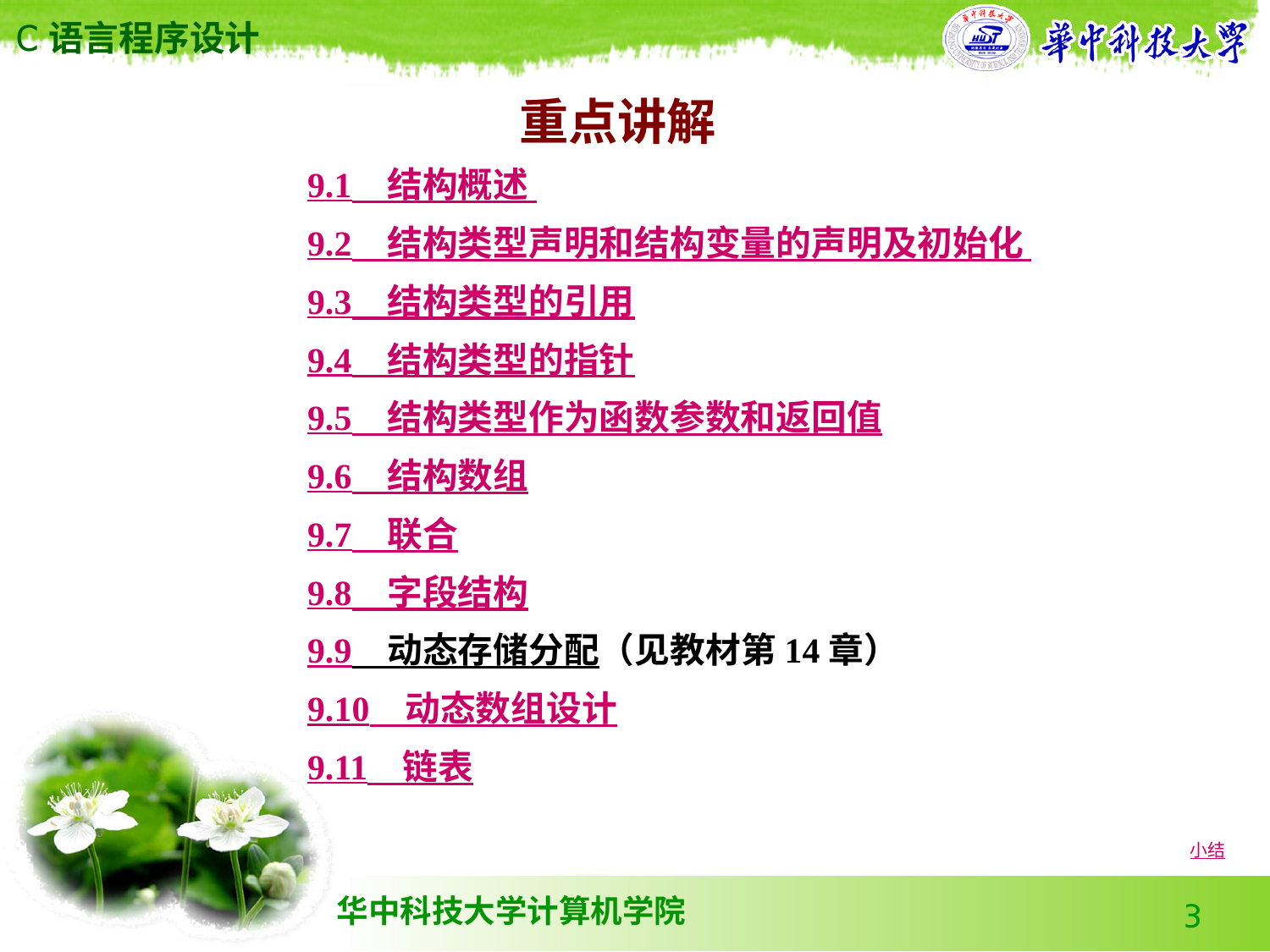

重点讲解
9.1　结构概述
9.2　结构类型声明和结构变量的声明及初始化
9.3　结构类型的引用
9.4　结构类型的指针
9.5　结构类型作为函数参数和返回值
9.6　结构数组
9.7　联合
9.8　字段结构
9.9　动态存储分配（见教材第14章）
9.10　动态数组设计
9.11　链表
小结
3